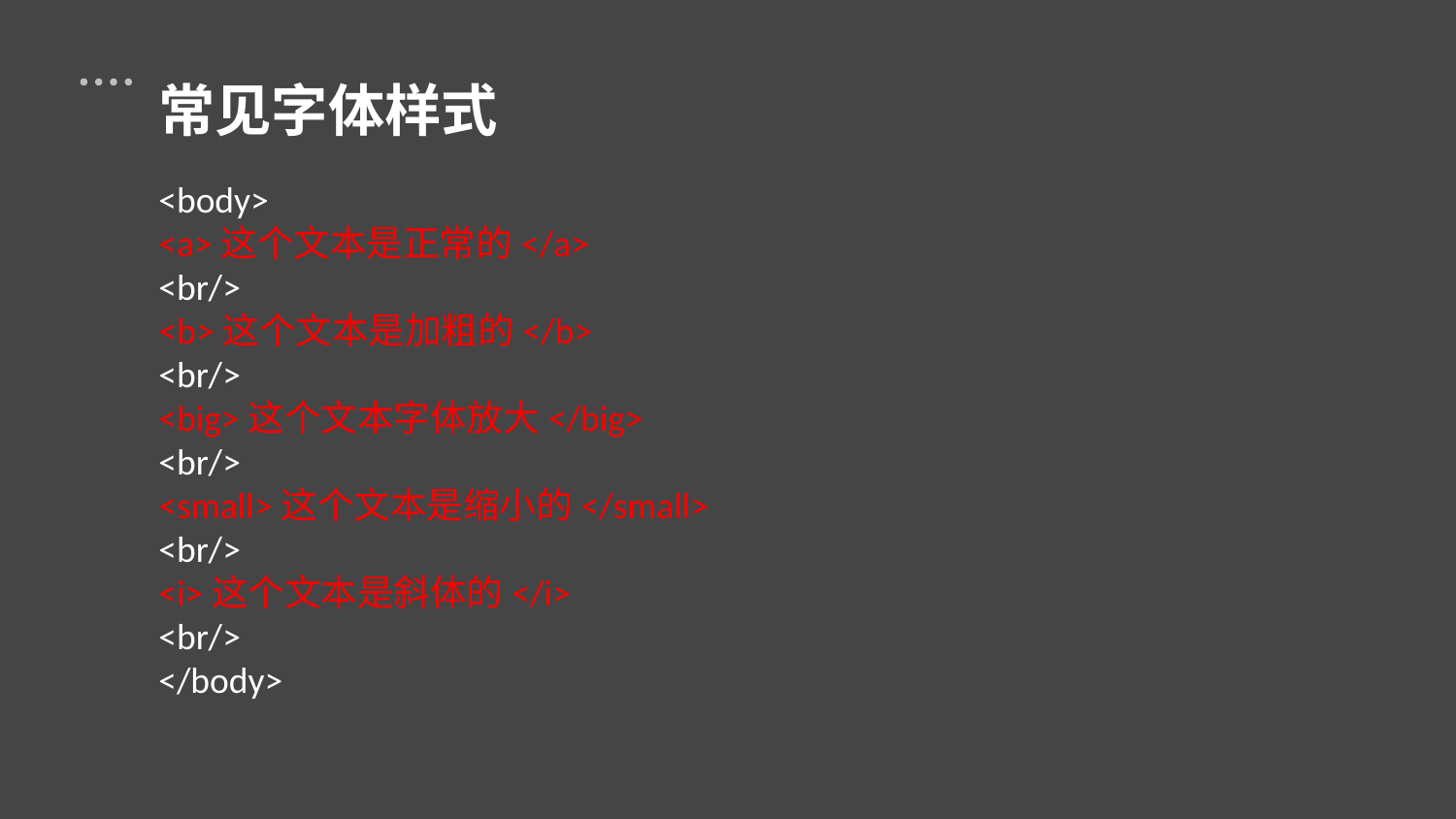

常见字体样式
<body>
<a>这个文本是正常的</a>
<br/>
<b>这个文本是加粗的</b>
<br/>
<big>这个文本字体放大</big>
<br/>
<small>这个文本是缩小的</small>
<br/>
<i>这个文本是斜体的</i>
<br/>
</body>